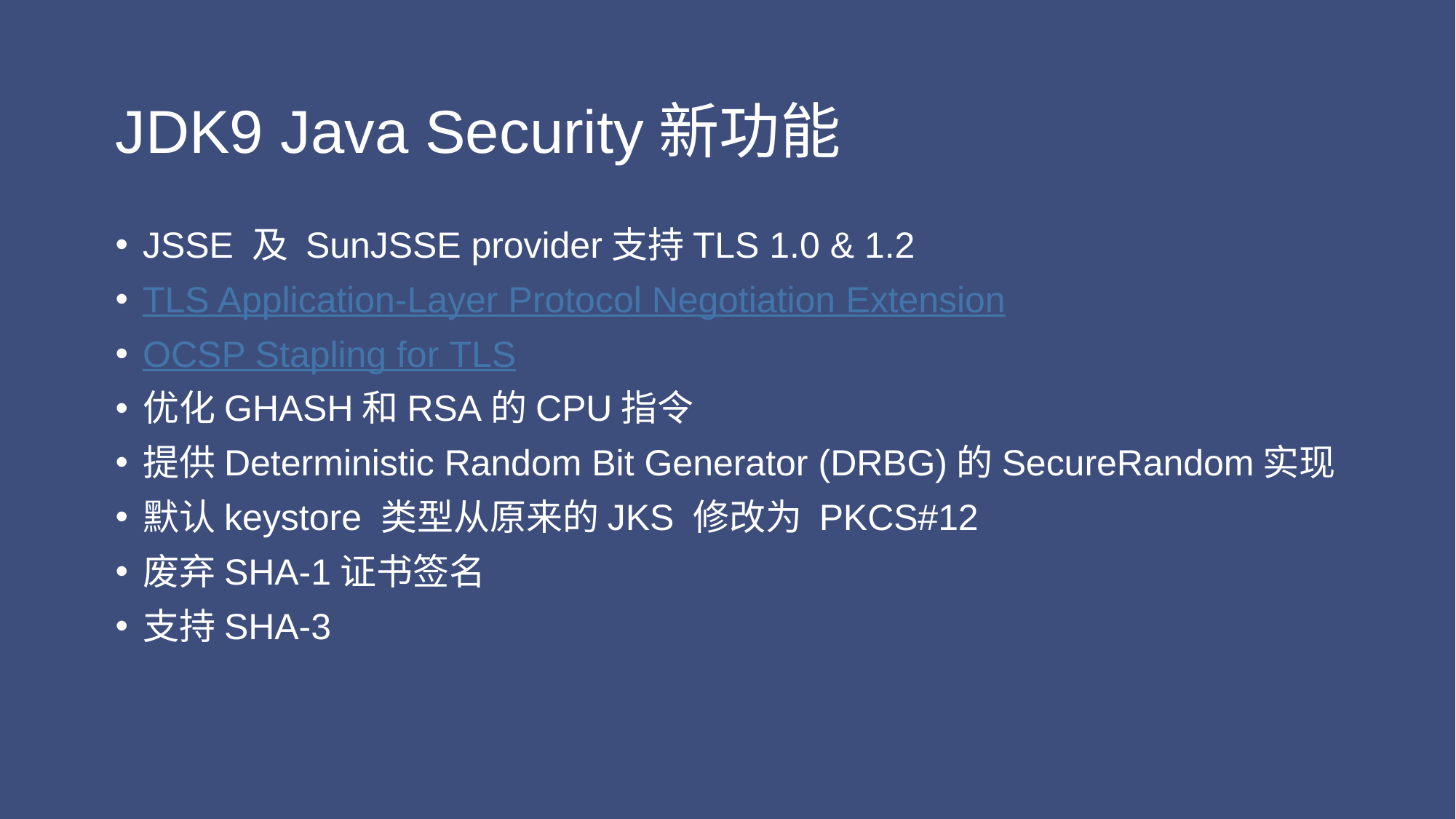

# JDK9 Java Security新功能
JSSE 及 SunJSSE provider支持TLS 1.0 & 1.2
TLS Application-Layer Protocol Negotiation Extension
OCSP Stapling for TLS
优化GHASH和RSA的CPU指令
提供Deterministic Random Bit Generator (DRBG)的SecureRandom实现
默认keystore 类型从原来的JKS 修改为 PKCS#12
废弃SHA-1证书签名
支持SHA-3